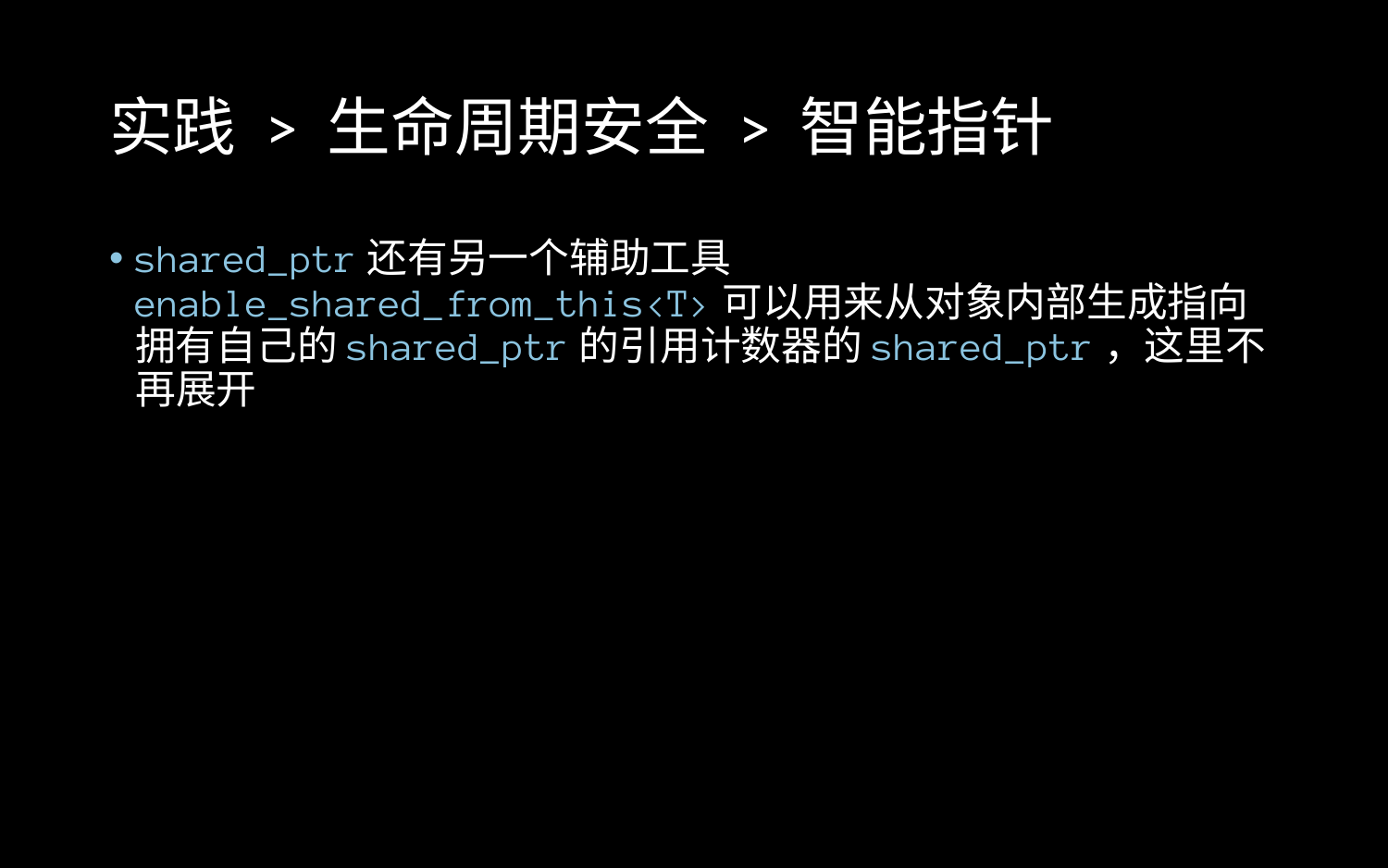

# 实践 > 生命周期安全 > 智能指针
shared_ptr还有另一个辅助工具enable_shared_from_this<T>可以用来从对象内部生成指向拥有自己的shared_ptr的引用计数器的shared_ptr，这里不再展开